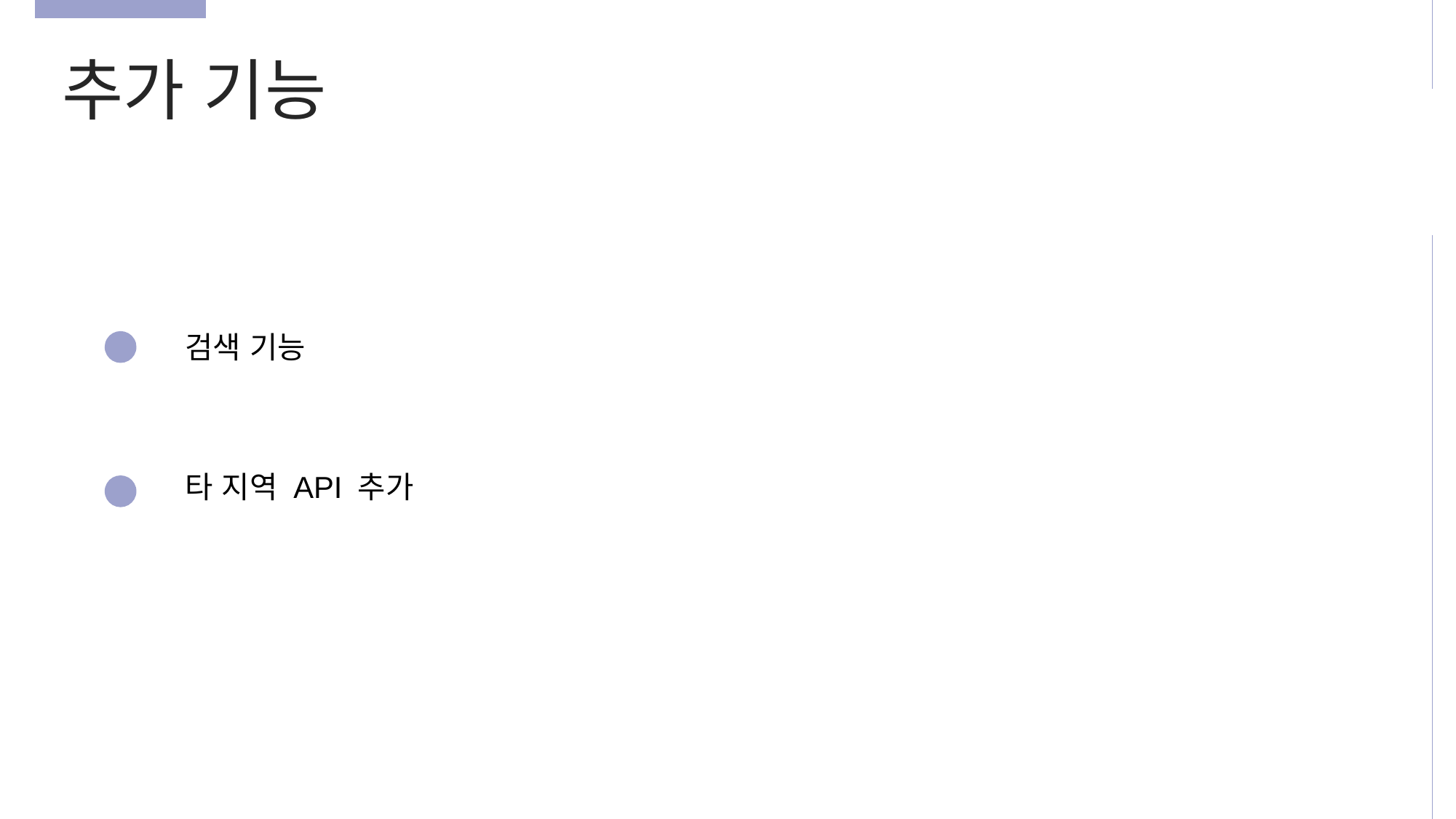

추가 기능
검색 기능

타 지역 API 추가